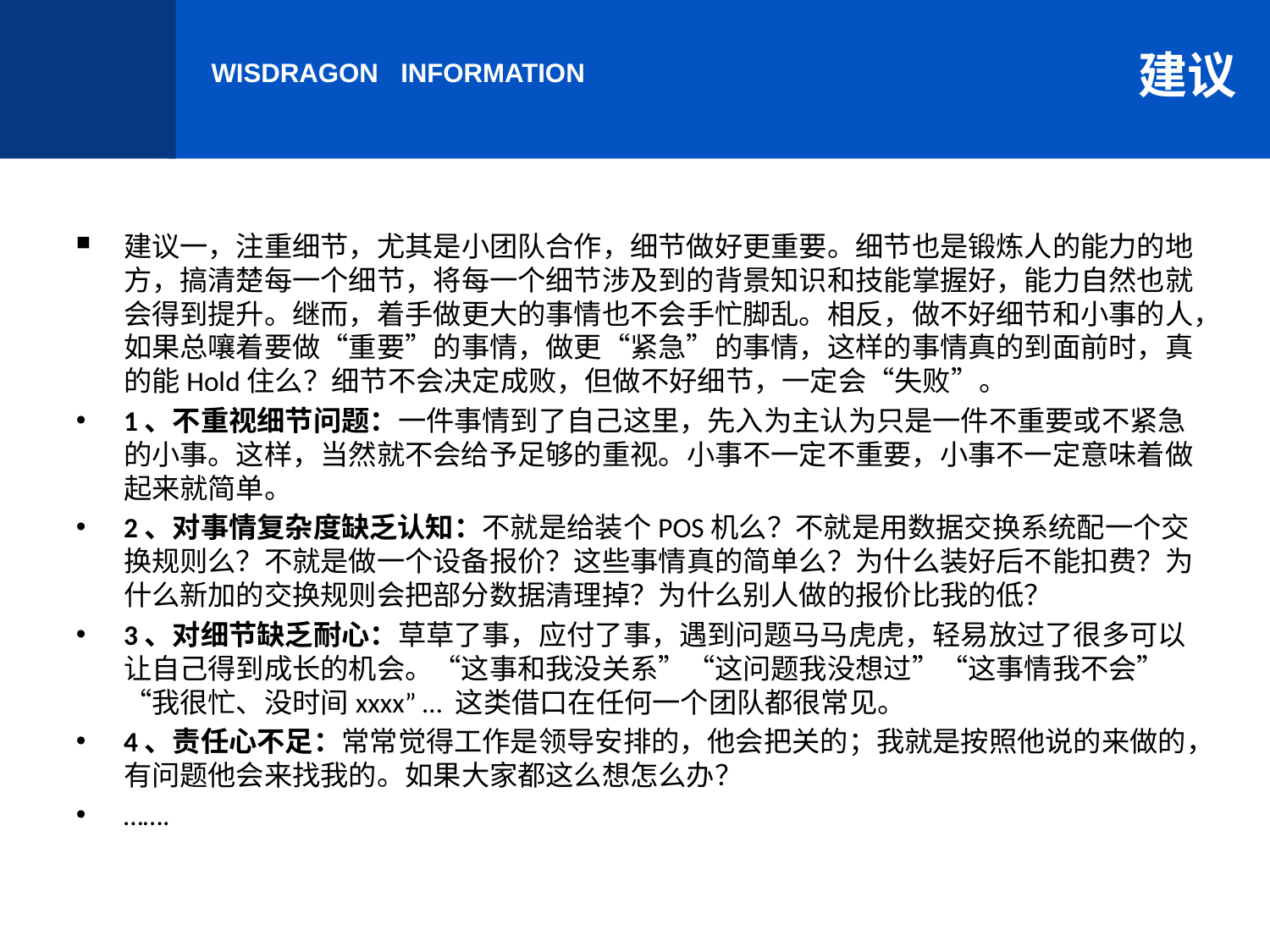

建议
建议一，注重细节，尤其是小团队合作，细节做好更重要。细节也是锻炼人的能力的地方，搞清楚每一个细节，将每一个细节涉及到的背景知识和技能掌握好，能力自然也就会得到提升。继而，着手做更大的事情也不会手忙脚乱。相反，做不好细节和小事的人，如果总嚷着要做“重要”的事情，做更“紧急”的事情，这样的事情真的到面前时，真的能Hold住么？细节不会决定成败，但做不好细节，一定会“失败”。
1、不重视细节问题：一件事情到了自己这里，先入为主认为只是一件不重要或不紧急的小事。这样，当然就不会给予足够的重视。小事不一定不重要，小事不一定意味着做起来就简单。
2、对事情复杂度缺乏认知：不就是给装个POS机么？不就是用数据交换系统配一个交换规则么？不就是做一个设备报价？这些事情真的简单么？为什么装好后不能扣费？为什么新加的交换规则会把部分数据清理掉？为什么别人做的报价比我的低？
3、对细节缺乏耐心：草草了事，应付了事，遇到问题马马虎虎，轻易放过了很多可以让自己得到成长的机会。“这事和我没关系”“这问题我没想过”“这事情我不会”“我很忙、没时间xxxx” … 这类借口在任何一个团队都很常见。
4、责任心不足：常常觉得工作是领导安排的，他会把关的；我就是按照他说的来做的，有问题他会来找我的。如果大家都这么想怎么办？
…….